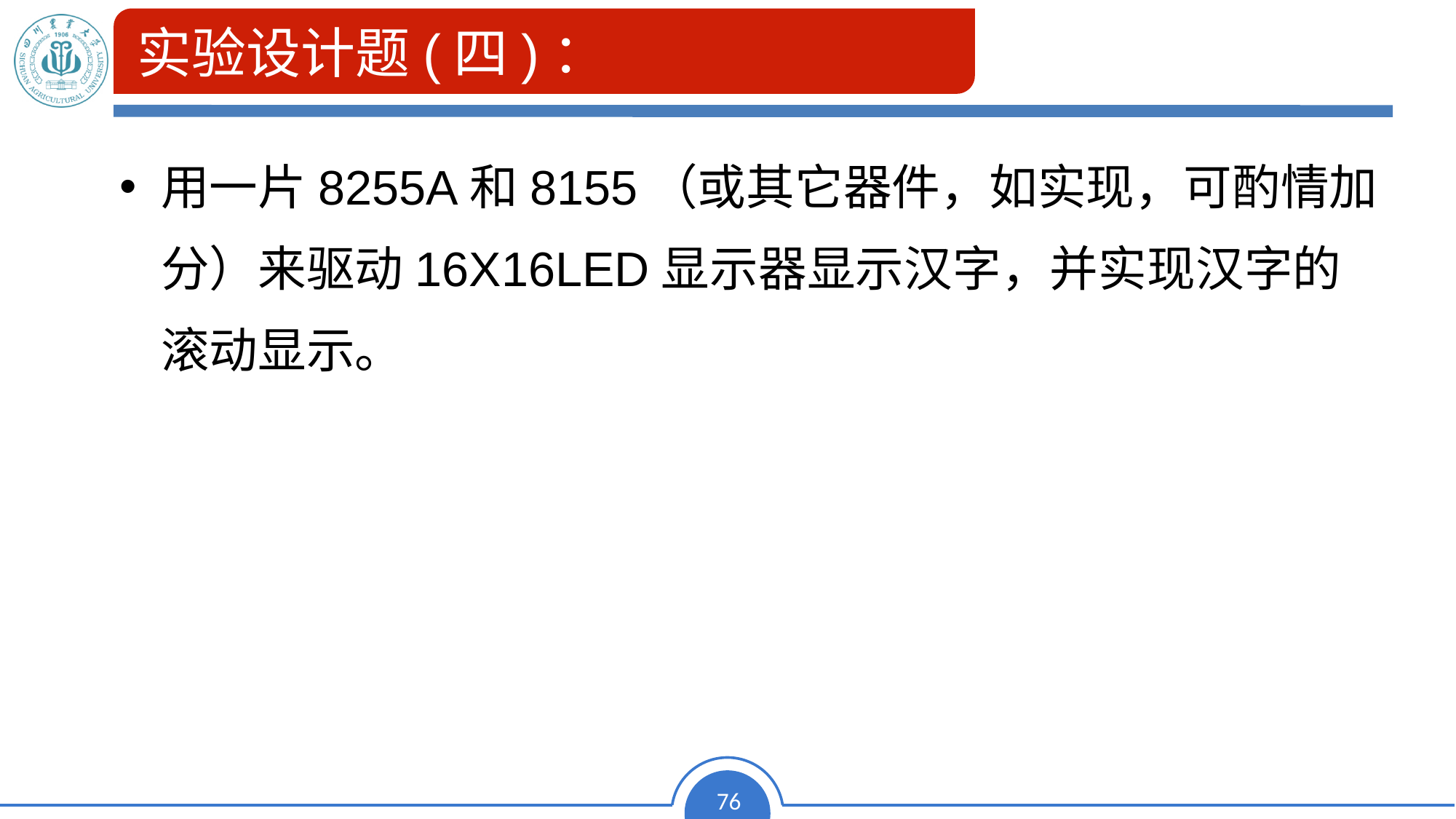

# 实验设计题(四)：
用一片8255A和8155（或其它器件，如实现，可酌情加分）来驱动16X16LED显示器显示汉字，并实现汉字的滚动显示。